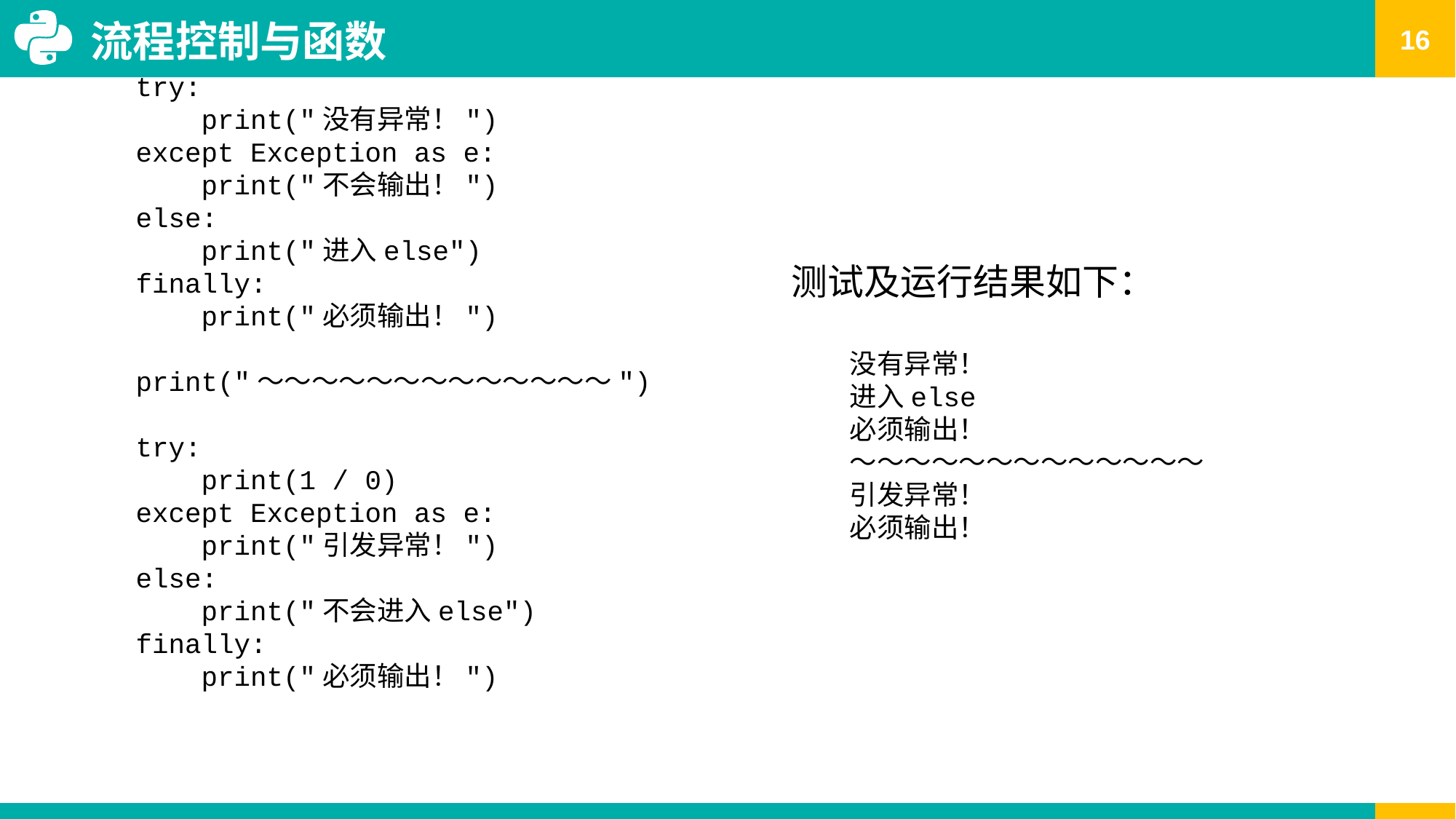

流程控制与函数
try:
    print("没有异常！")
except Exception as e:
    print("不会输出！")
else:
    print("进入else")
finally:
    print("必须输出！")
​
print("～～～～～～～～～～～～～")
​
try:
    print(1 / 0)
except Exception as e:
    print("引发异常！")
else:
    print("不会进入else")
finally:
    print("必须输出！")
测试及运行结果如下：
没有异常！
进入else
必须输出！
～～～～～～～～～～～～～
引发异常！
必须输出！